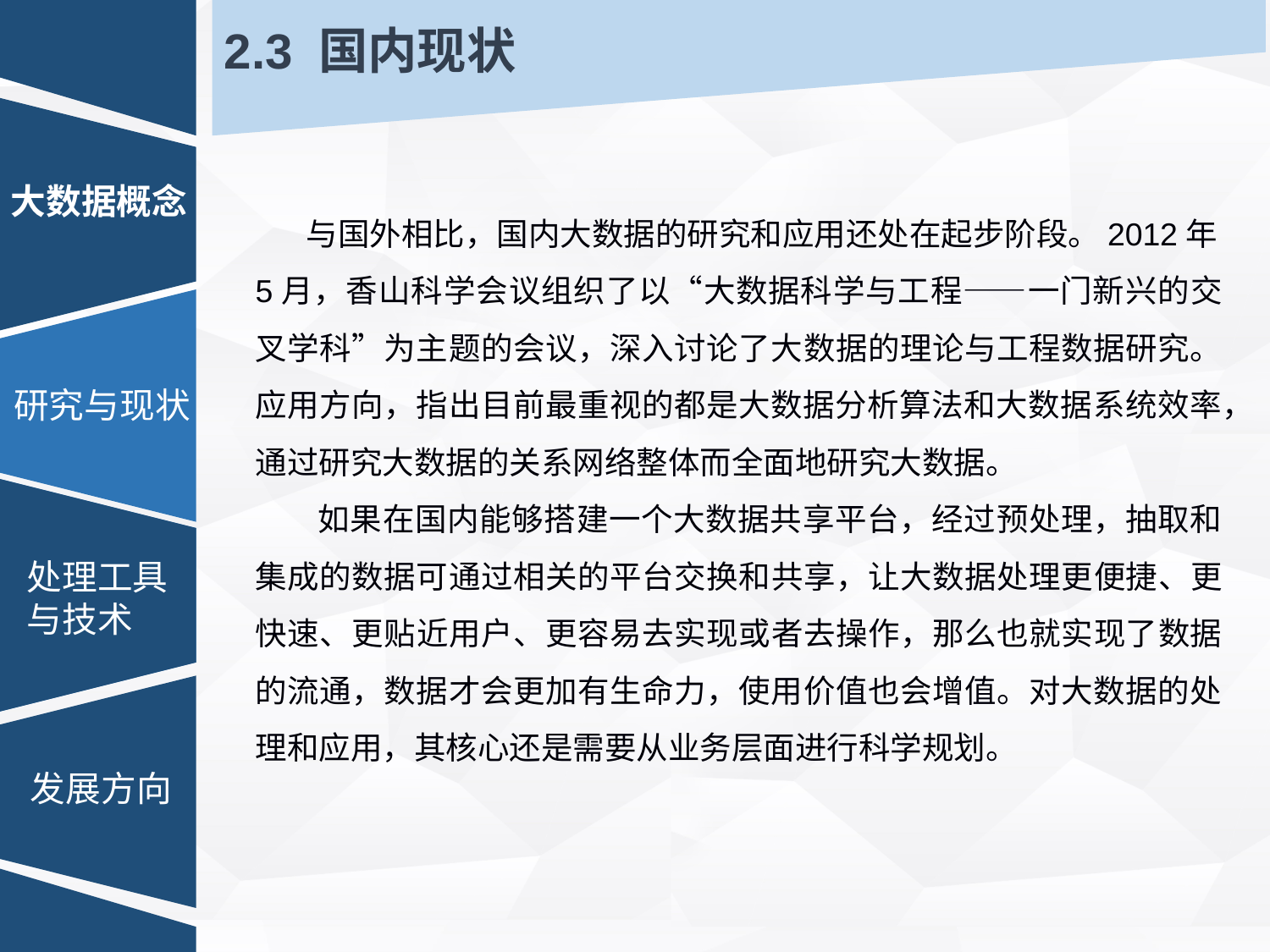

2.3 国内现状

大数据概念
      与国外相比，国内大数据的研究和应用还处在起步阶段。2012年5月，香山科学会议组织了以“大数据科学与工程——一门新兴的交叉学科”为主题的会议，深入讨论了大数据的理论与工程数据研究。应用方向，指出目前最重视的都是大数据分析算法和大数据系统效率，通过研究大数据的关系网络整体而全面地研究大数据。
       如果在国内能够搭建一个大数据共享平台，经过预处理，抽取和集成的数据可通过相关的平台交换和共享，让大数据处理更便捷、更快速、更贴近用户、更容易去实现或者去操作，那么也就实现了数据的流通，数据才会更加有生命力，使用价值也会增值。对大数据的处理和应用，其核心还是需要从业务层面进行科学规划。

研究与现状

处理工具
与技术

发展方向